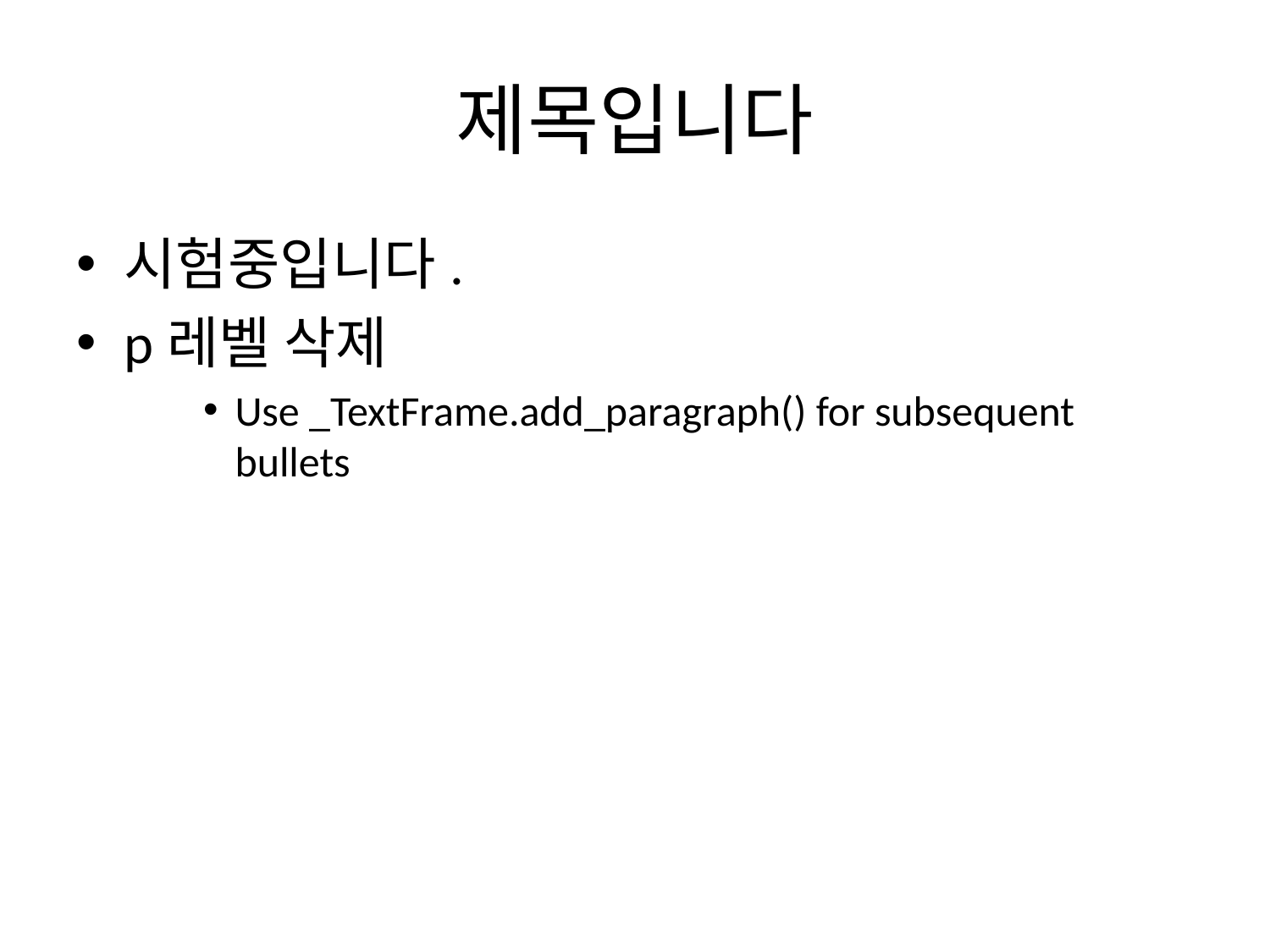

# 제목입니다
시험중입니다.
p레벨 삭제
Use _TextFrame.add_paragraph() for subsequent bullets